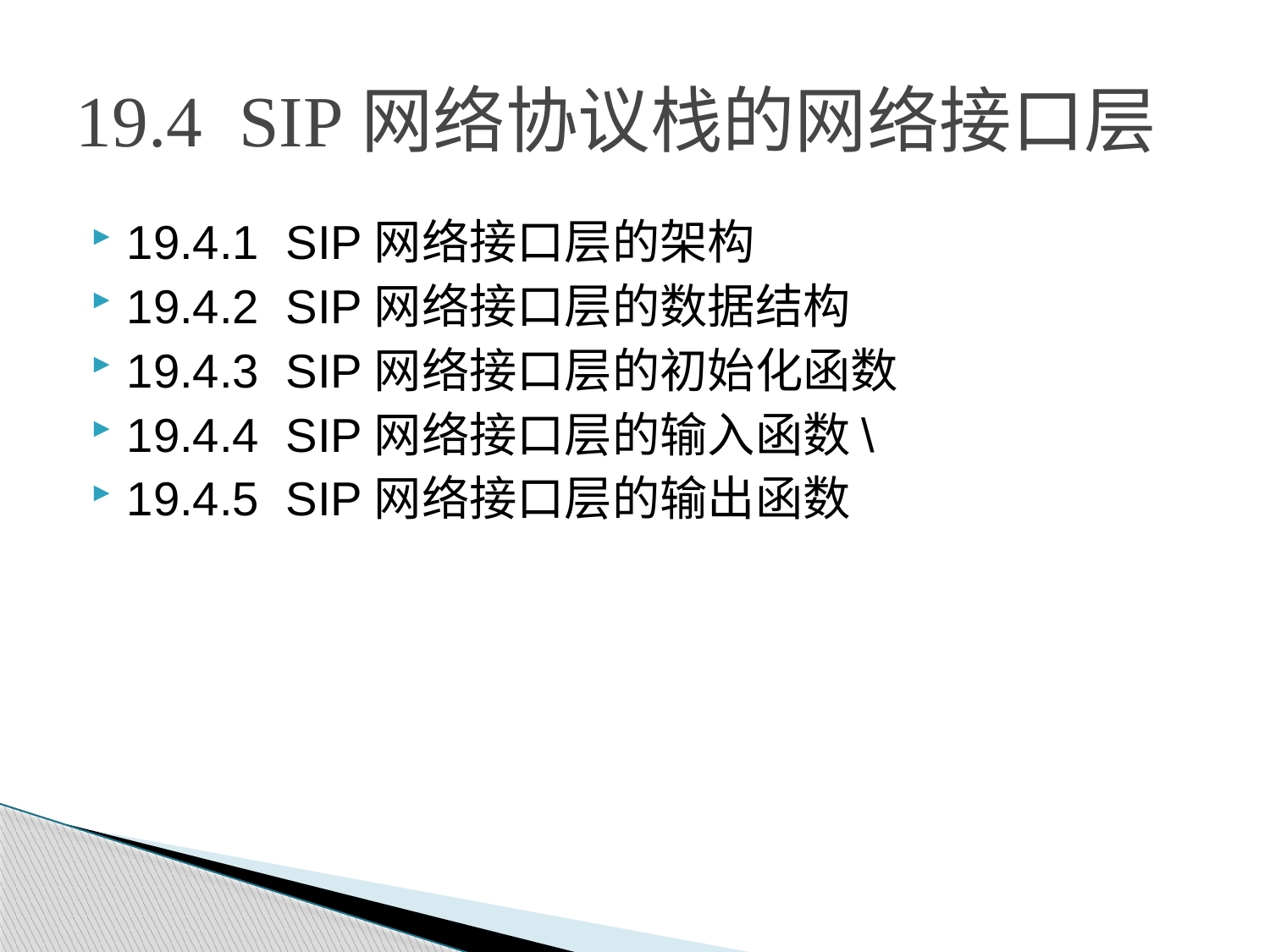

# 19.4  SIP网络协议栈的网络接口层
19.4.1  SIP网络接口层的架构
19.4.2  SIP网络接口层的数据结构
19.4.3  SIP网络接口层的初始化函数
19.4.4  SIP网络接口层的输入函数\
19.4.5  SIP网络接口层的输出函数